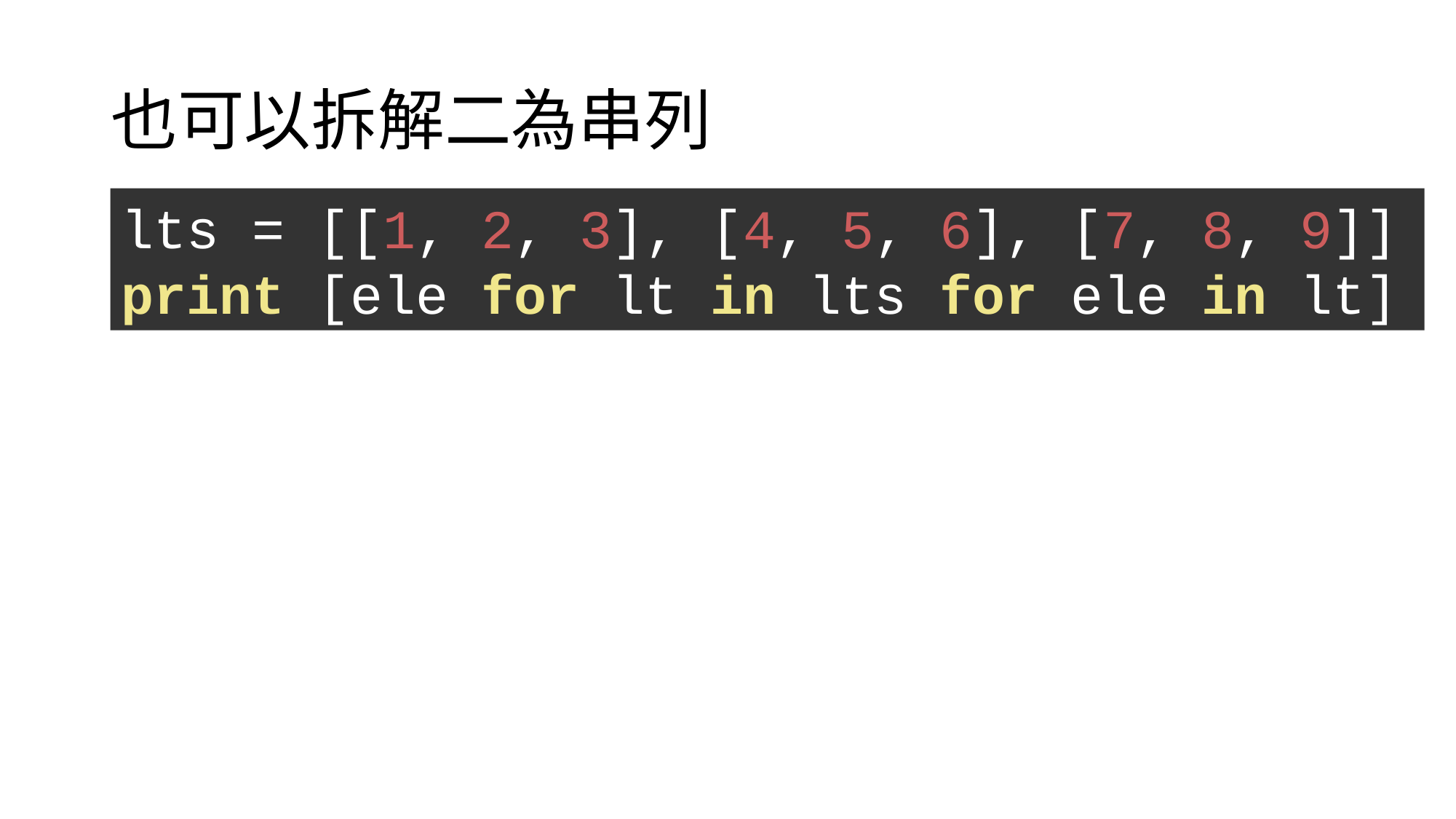

# 也可以拆解二為串列

lts = [[1, 2, 3], [4, 5, 6], [7, 8, 9]]
print [ele for lt in lts for ele in lt]